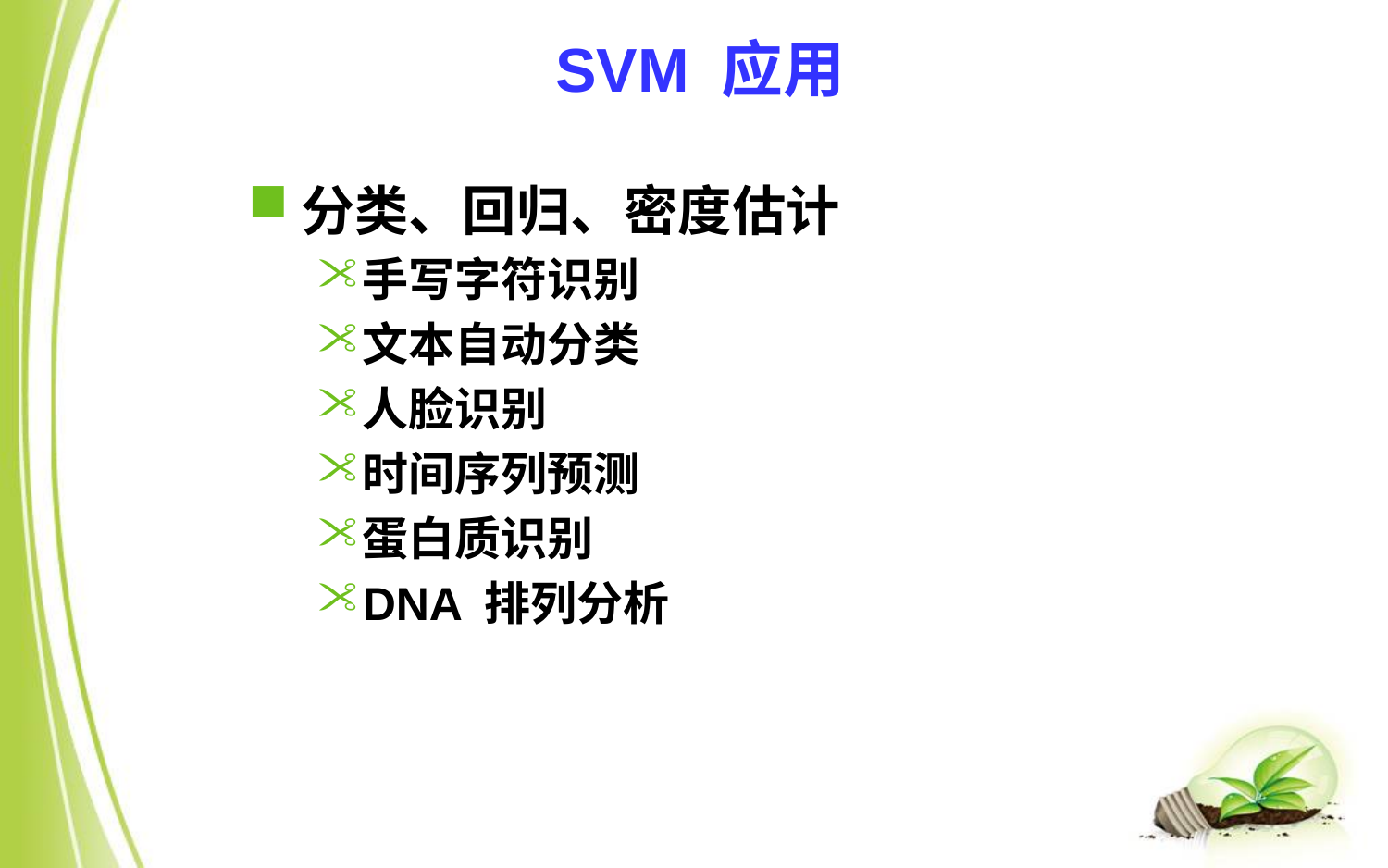

# SVM 应用
分类、回归、密度估计
手写字符识别
文本自动分类
人脸识别
时间序列预测
蛋白质识别
DNA 排列分析